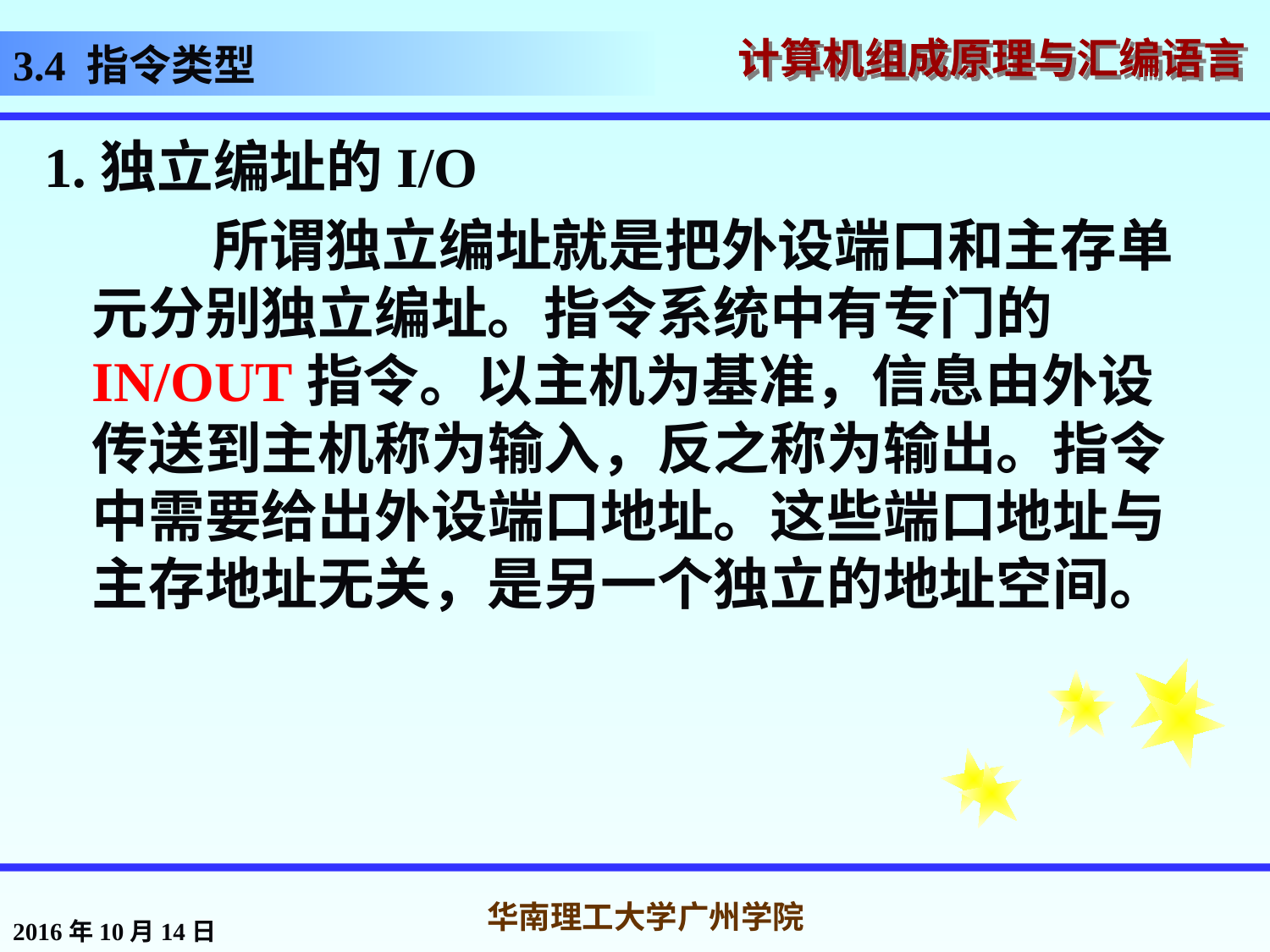

3.4 指令类型
1.独立编址的I/O
            所谓独立编址就是把外设端口和主存单元分别独立编址。指令系统中有专门的IN/OUT指令。以主机为基准，信息由外设传送到主机称为输入，反之称为输出。指令中需要给出外设端口地址。这些端口地址与主存地址无关，是另一个独立的地址空间。
2016年10月14日
华南理工大学广州学院